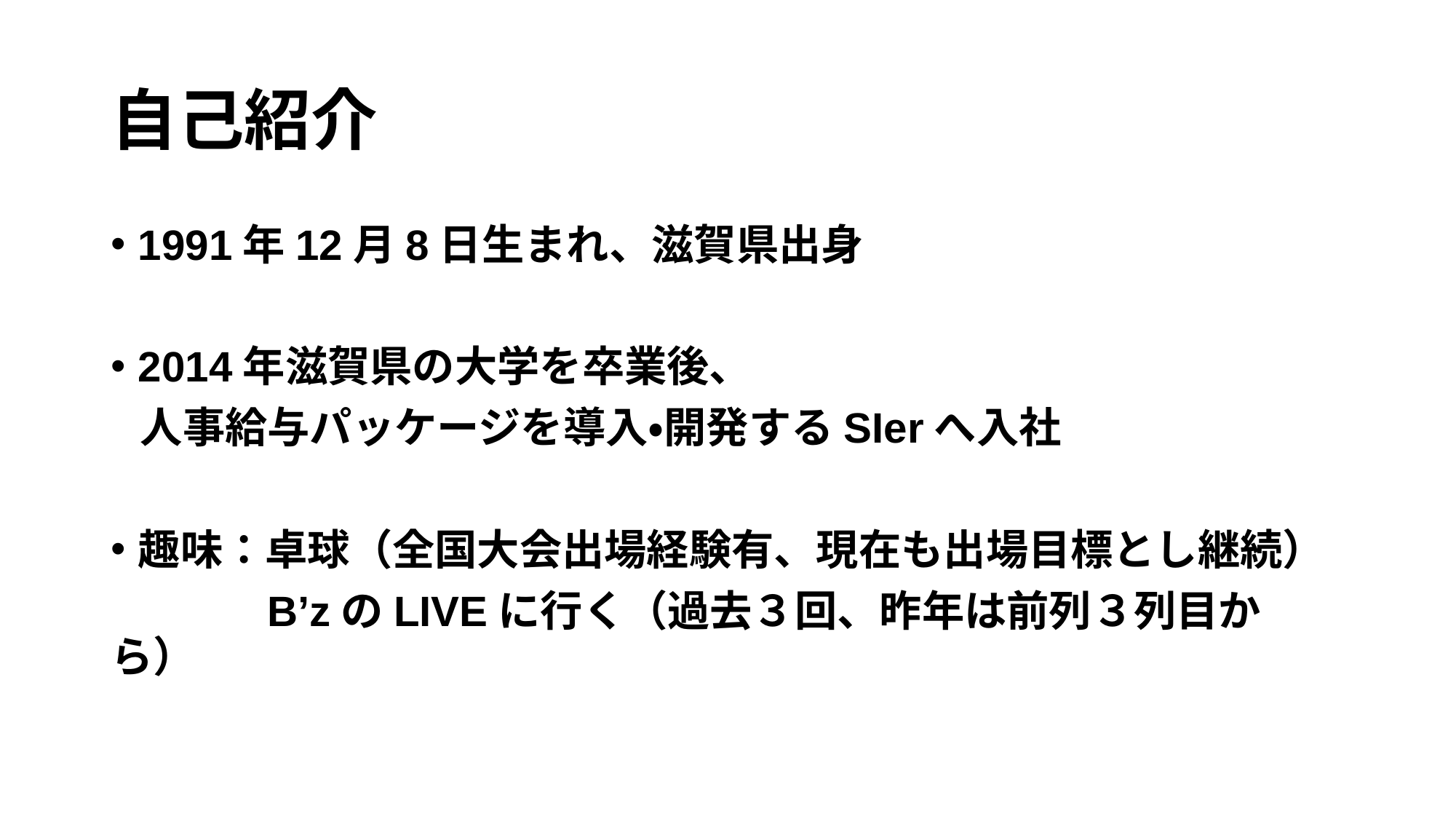

# 自己紹介
1991年12月8日生まれ、滋賀県出身

2014年滋賀県の大学を卒業後、
  人事給与パッケージを導入・開発するSIerへ入社

趣味：卓球（全国大会出場経験有、現在も出場目標とし継続）
	    B’zのLIVEに行く（過去３回、昨年は前列３列目から）